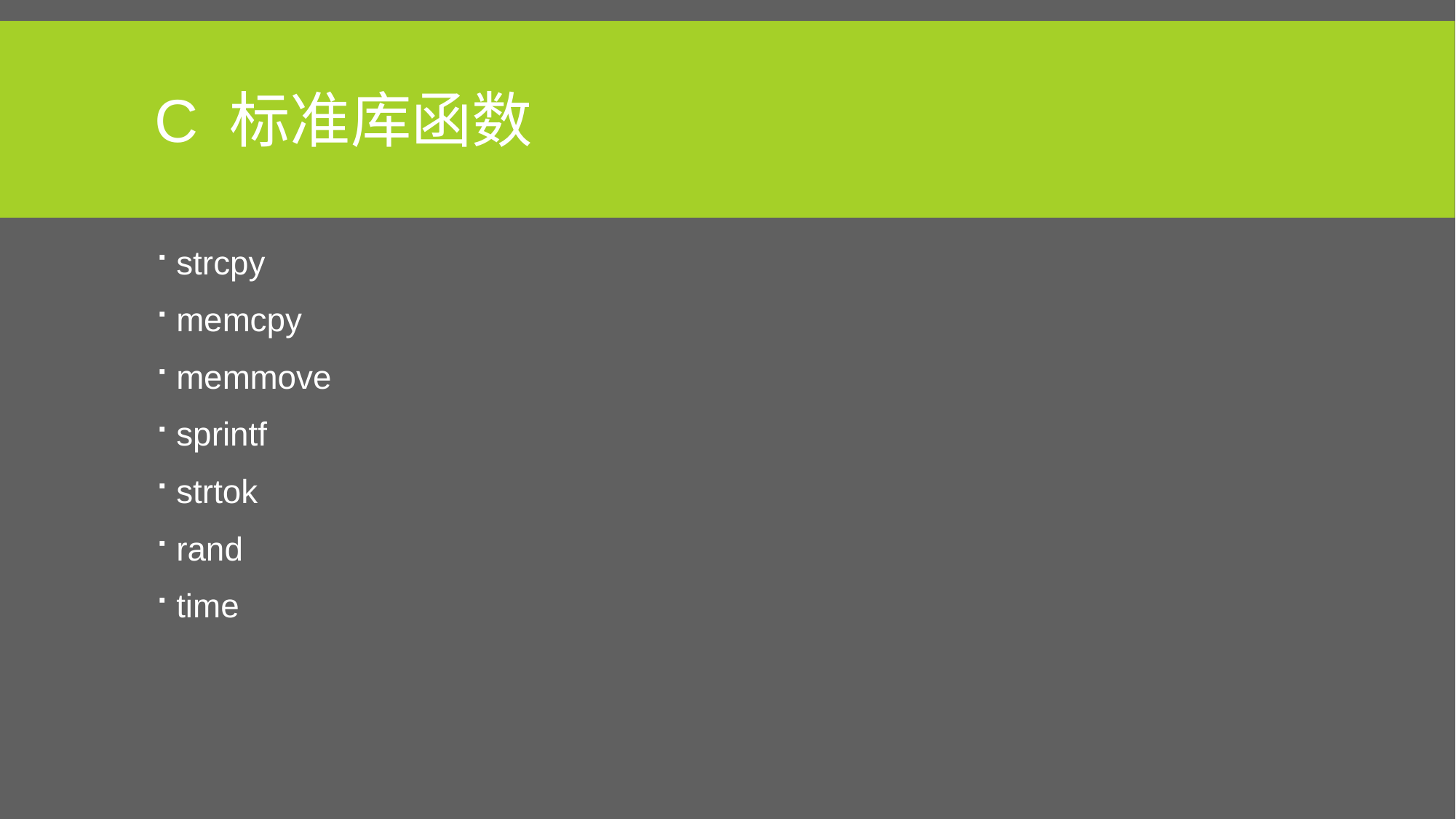

# C 标准库函数
strcpy
memcpy
memmove
sprintf
strtok
rand
time